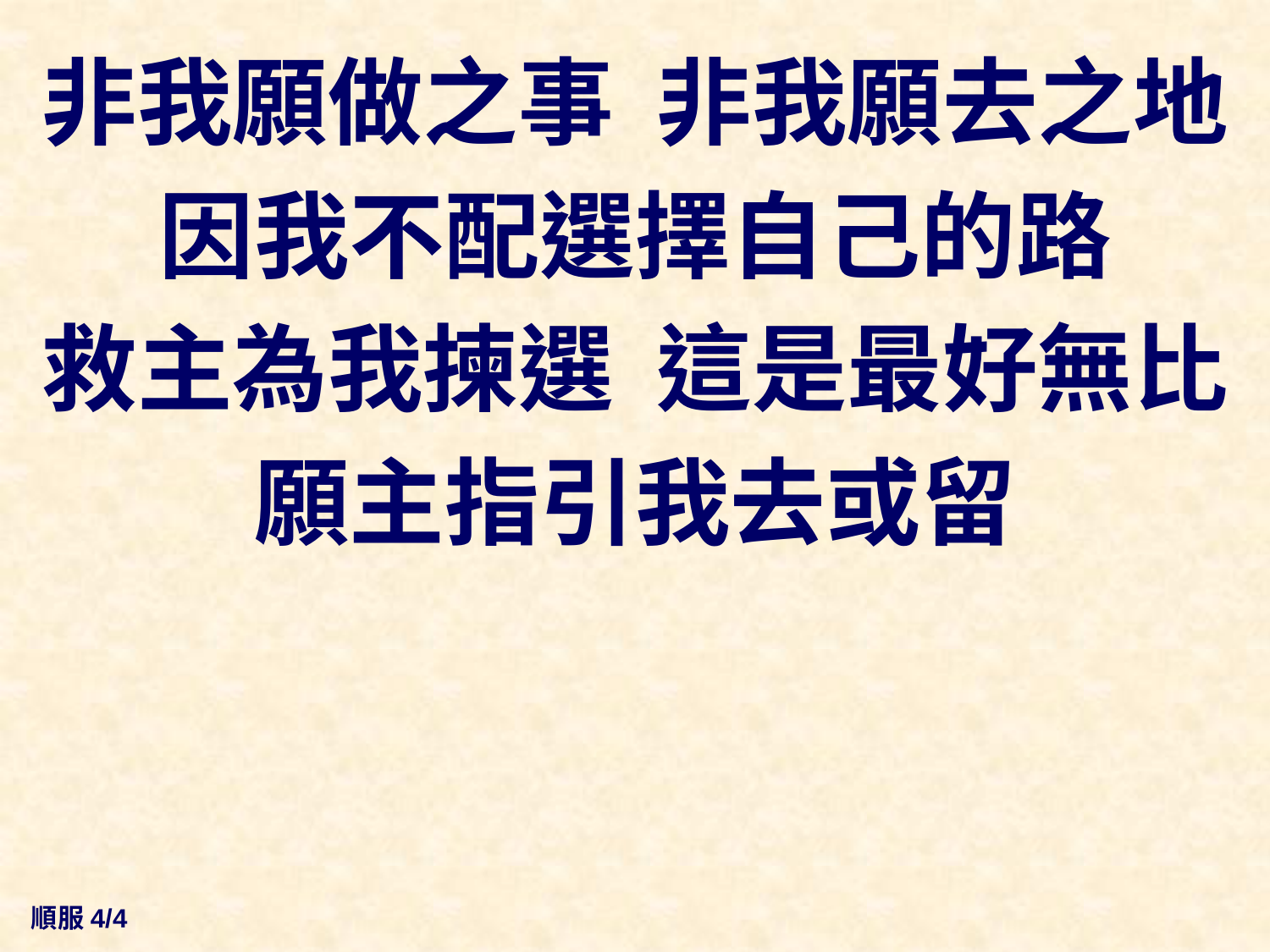

非我願做之事  非我願去之地
因我不配選擇自己的路
救主為我揀選  這是最好無比
願主指引我去或留
# 順服4/4